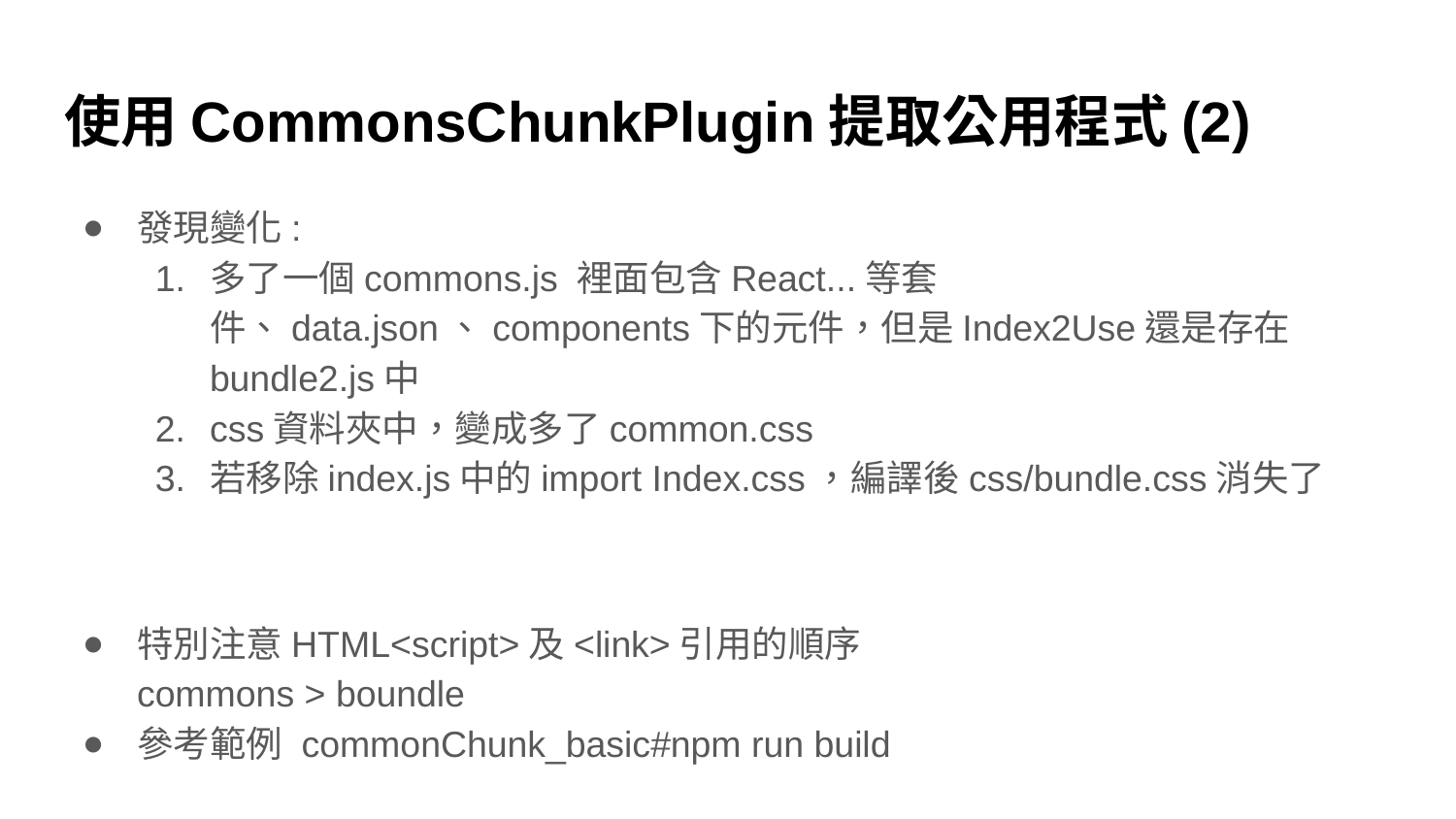

# 使用CommonsChunkPlugin提取公用程式(2)
發現變化:
多了一個commons.js 裡面包含React...等套件、data.json、components下的元件，但是Index2Use還是存在bundle2.js中
css資料夾中，變成多了common.css
若移除index.js中的import Index.css，編譯後css/bundle.css消失了

特別注意HTML<script>及<link>引用的順序
commons > boundle
參考範例 commonChunk_basic#npm run build